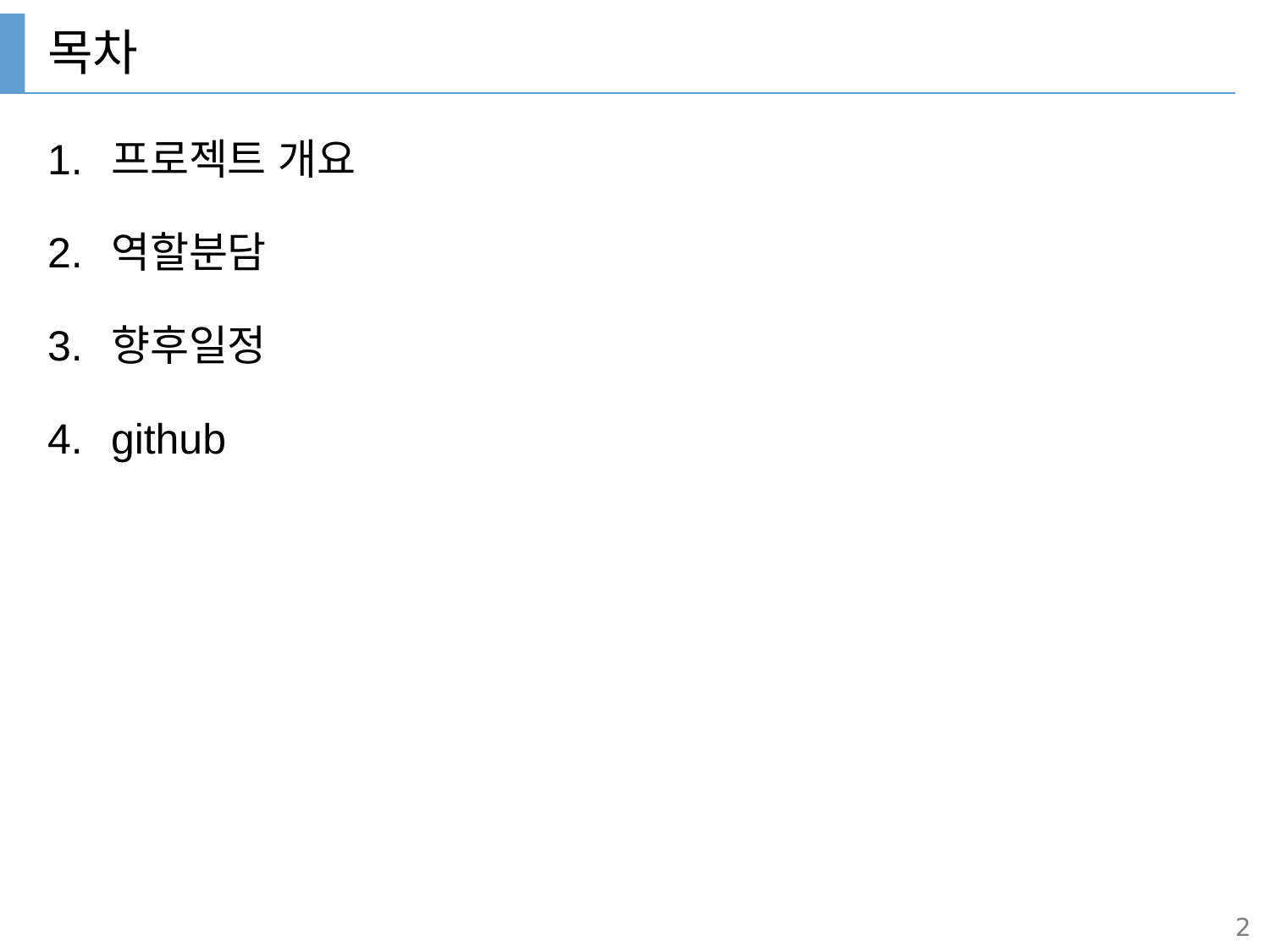

# 목차
프로젝트 개요
역할분담
향후일정
github